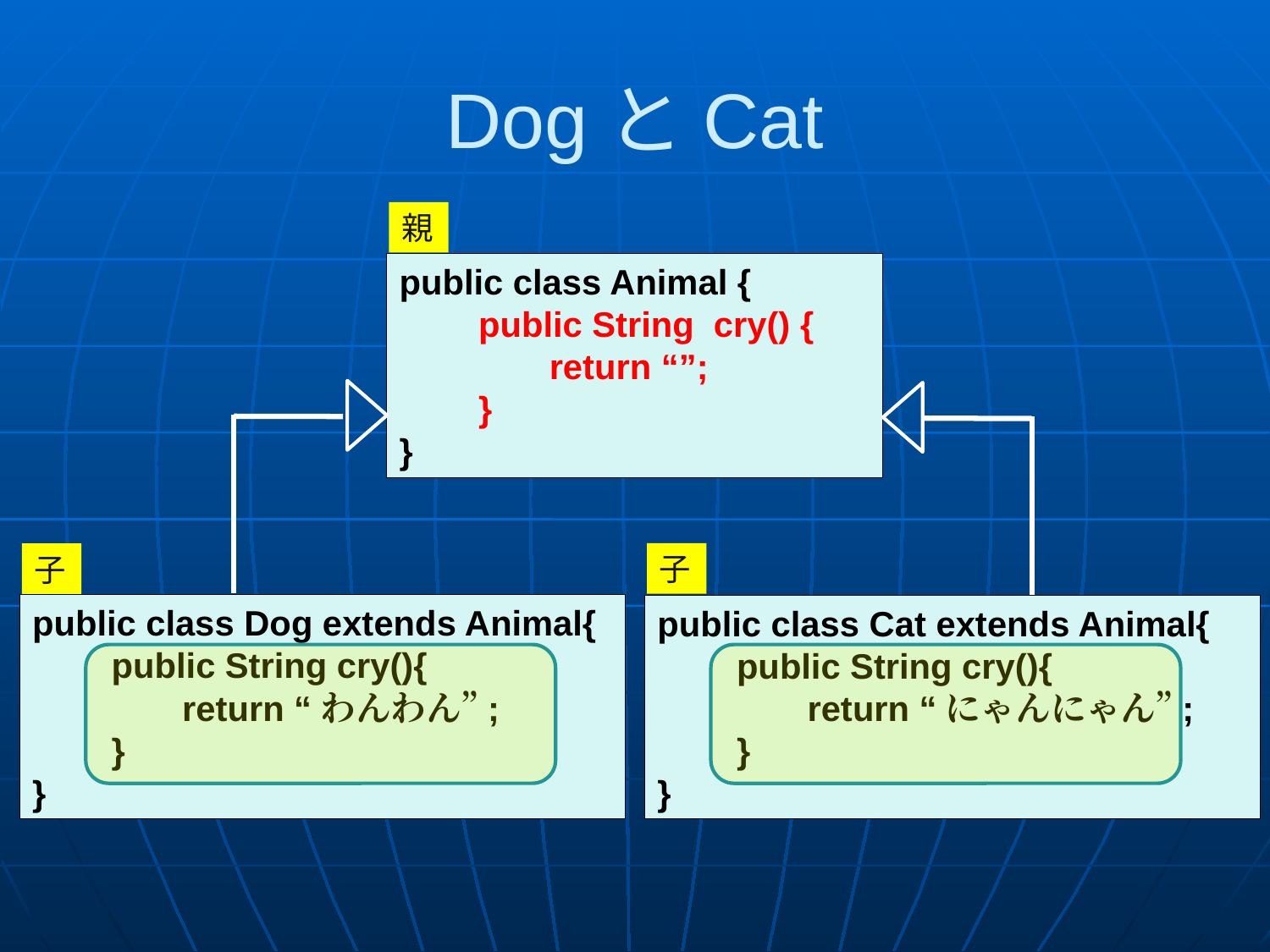

# DogとCat
親
public class Animal {
　　public String  cry() {
　　　　return “”;
　　}
}

子
子
public class Dog extends Animal{
　　public String cry(){
　　　　return “わんわん”;
　　}
}
public class Cat extends Animal{
　　public String cry(){
　　　　return “にゃんにゃん”;
　　}
}